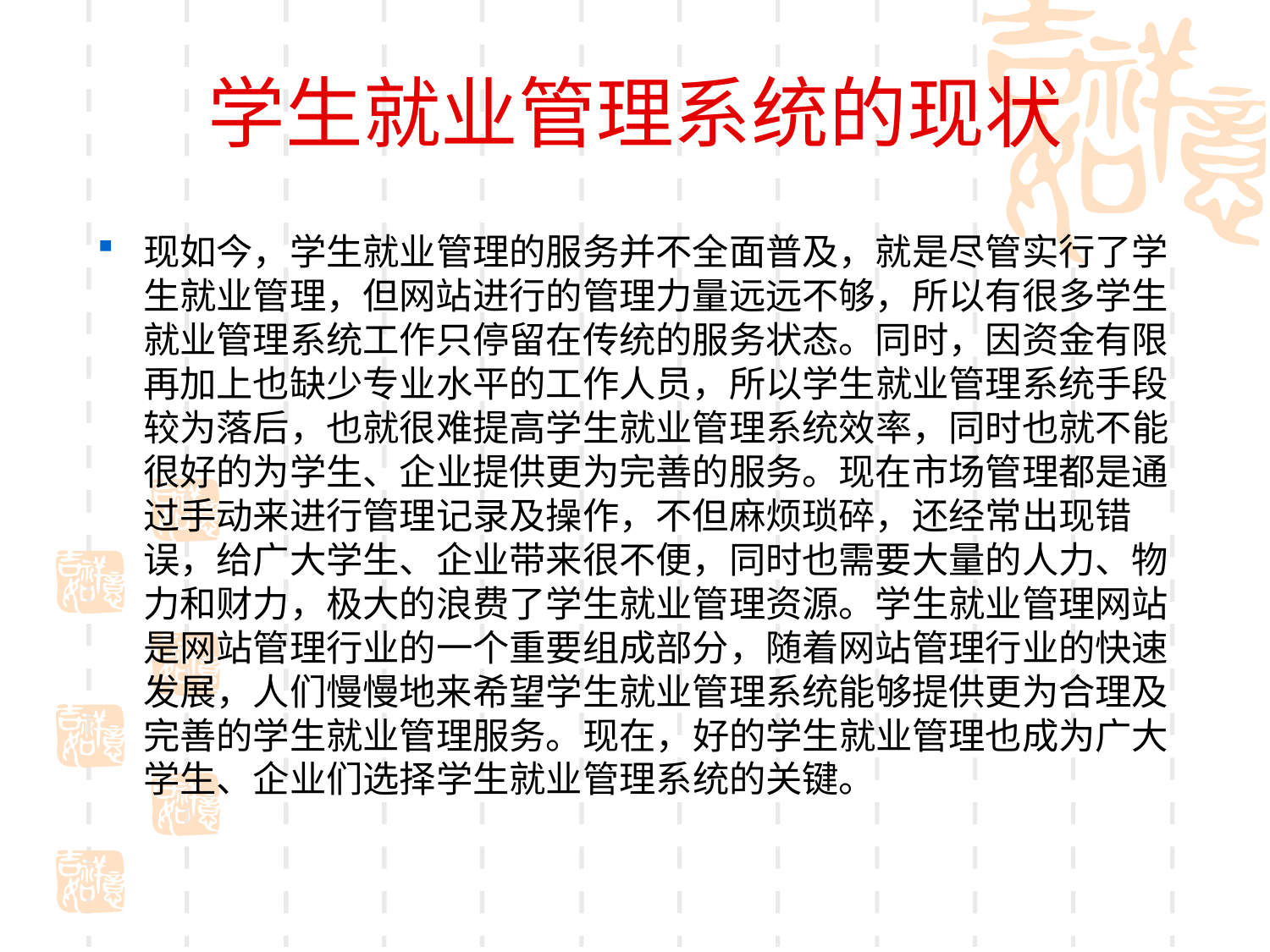

# 学生就业管理系统的现状
现如今，学生就业管理的服务并不全面普及，就是尽管实行了学生就业管理，但网站进行的管理力量远远不够，所以有很多学生就业管理系统工作只停留在传统的服务状态。同时，因资金有限再加上也缺少专业水平的工作人员，所以学生就业管理系统手段较为落后，也就很难提高学生就业管理系统效率，同时也就不能很好的为学生、企业提供更为完善的服务。现在市场管理都是通过手动来进行管理记录及操作，不但麻烦琐碎，还经常出现错误，给广大学生、企业带来很不便，同时也需要大量的人力、物力和财力，极大的浪费了学生就业管理资源。学生就业管理网站是网站管理行业的一个重要组成部分，随着网站管理行业的快速发展，人们慢慢地来希望学生就业管理系统能够提供更为合理及完善的学生就业管理服务。现在，好的学生就业管理也成为广大学生、企业们选择学生就业管理系统的关键。